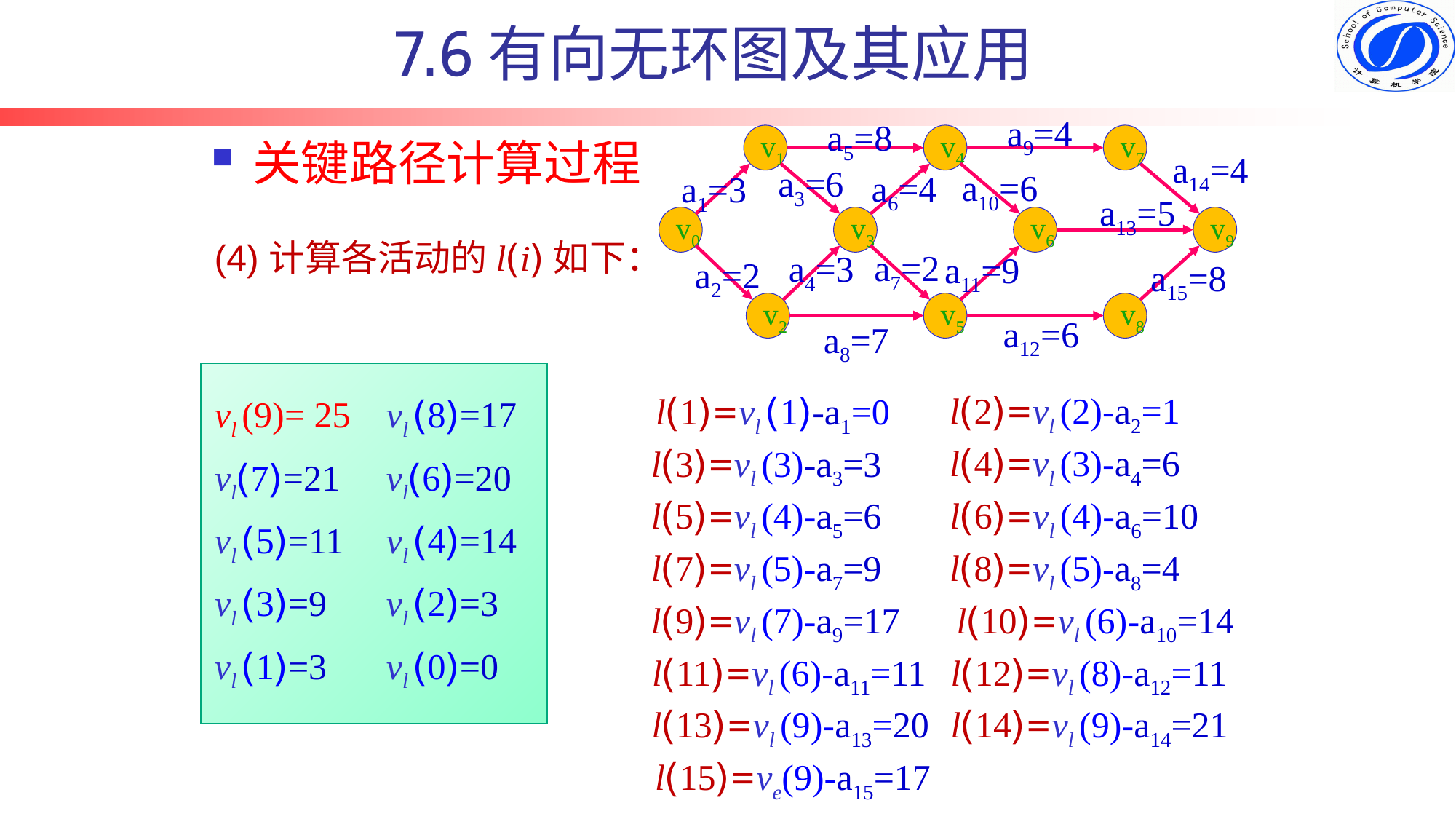

7.6有向无环图及其应用
a9=4
a5=8
v1
v4
v7
a14=4
a3=6
a10=6
a6=4
a1=3
a13=5
v0
v3
v6
v9
a7=2
a4=3
a11=9
a2=2
a15=8
v2
v5
v8
a12=6
a8=7
关键路径计算过程
计算各活动的l(i)如下：

vl (9)= 25
vl (8)=17
vl(7)=21
vl(6)=20
vl (5)=11
vl (4)=14
vl (3)=9
vl (2)=3
vl (1)=3
vl (0)=0
l(2)=vl (2)-a2=1
l(1)=vl (1)-a1=0
l(4)=vl (3)-a4=6
l(3)=vl (3)-a3=3
l(6)=vl (4)-a6=10
l(5)=vl (4)-a5=6
l(8)=vl (5)-a8=4
l(7)=vl (5)-a7=9
l(10)=vl (6)-a10=14
l(9)=vl (7)-a9=17
l(12)=vl (8)-a12=11
l(11)=vl (6)-a11=11
l(13)=vl (9)-a13=20
l(14)=vl (9)-a14=21
l(15)=ve(9)-a15=17